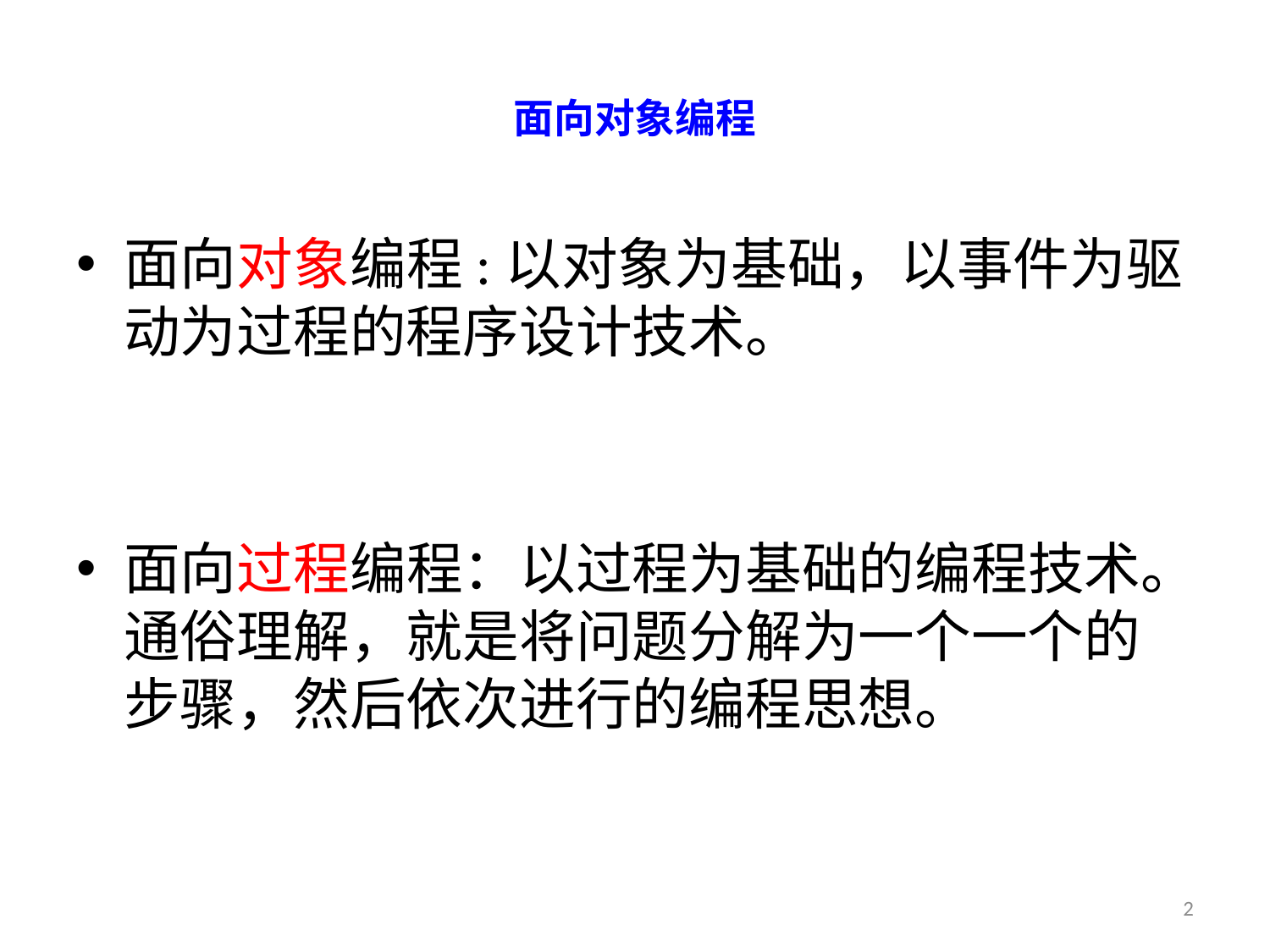

# 面向对象编程
面向对象编程:以对象为基础，以事件为驱动为过程的程序设计技术。

面向过程编程：以过程为基础的编程技术。通俗理解，就是将问题分解为一个一个的步骤，然后依次进行的编程思想。
2